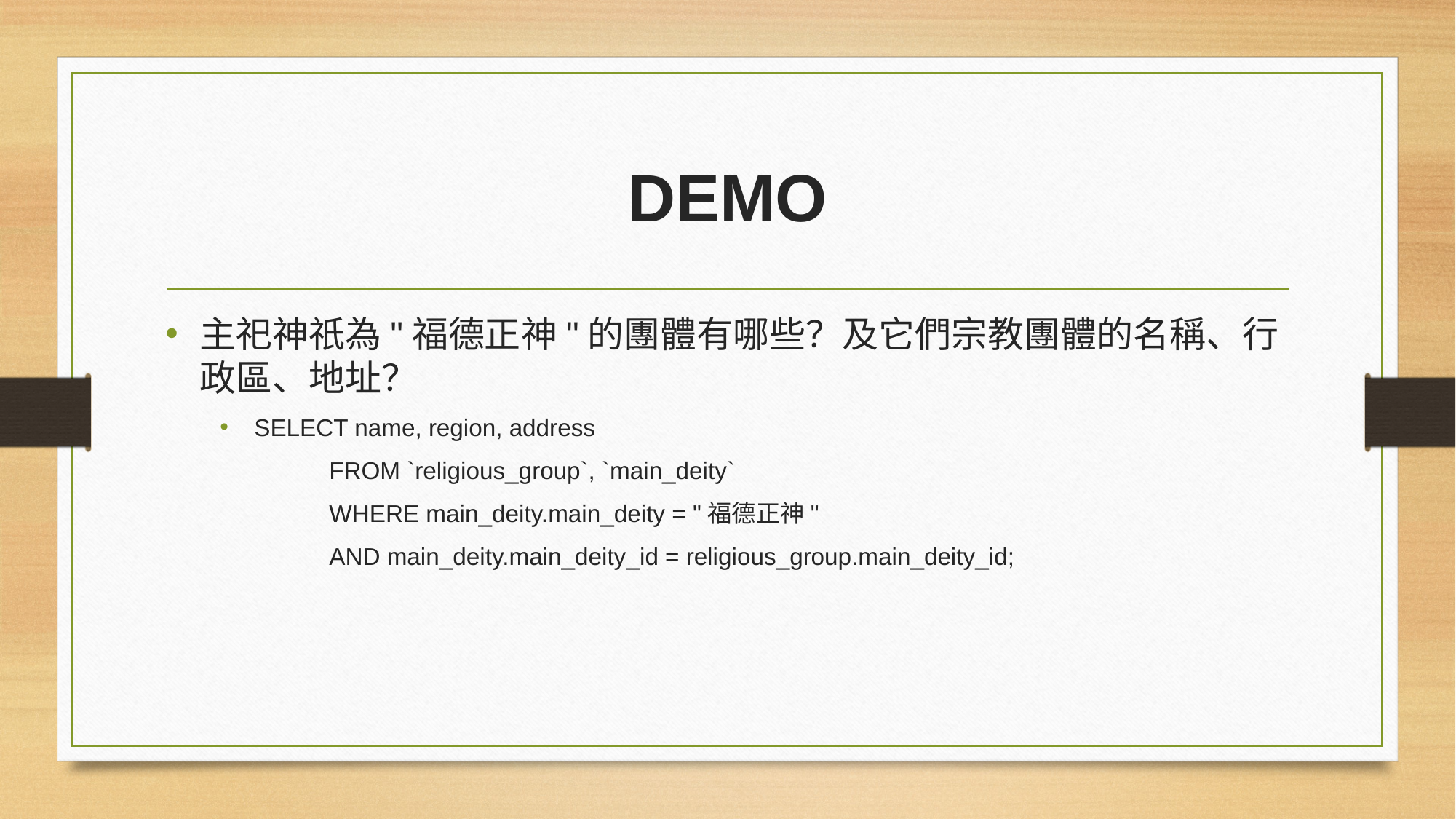

# DEMO
主祀神祇為"福德正神"的團體有哪些？及它們宗教團體的名稱、行政區、地址？
SELECT name, region, address
	FROM `religious_group`, `main_deity`
	WHERE main_deity.main_deity = "福德正神"
	AND main_deity.main_deity_id = religious_group.main_deity_id;